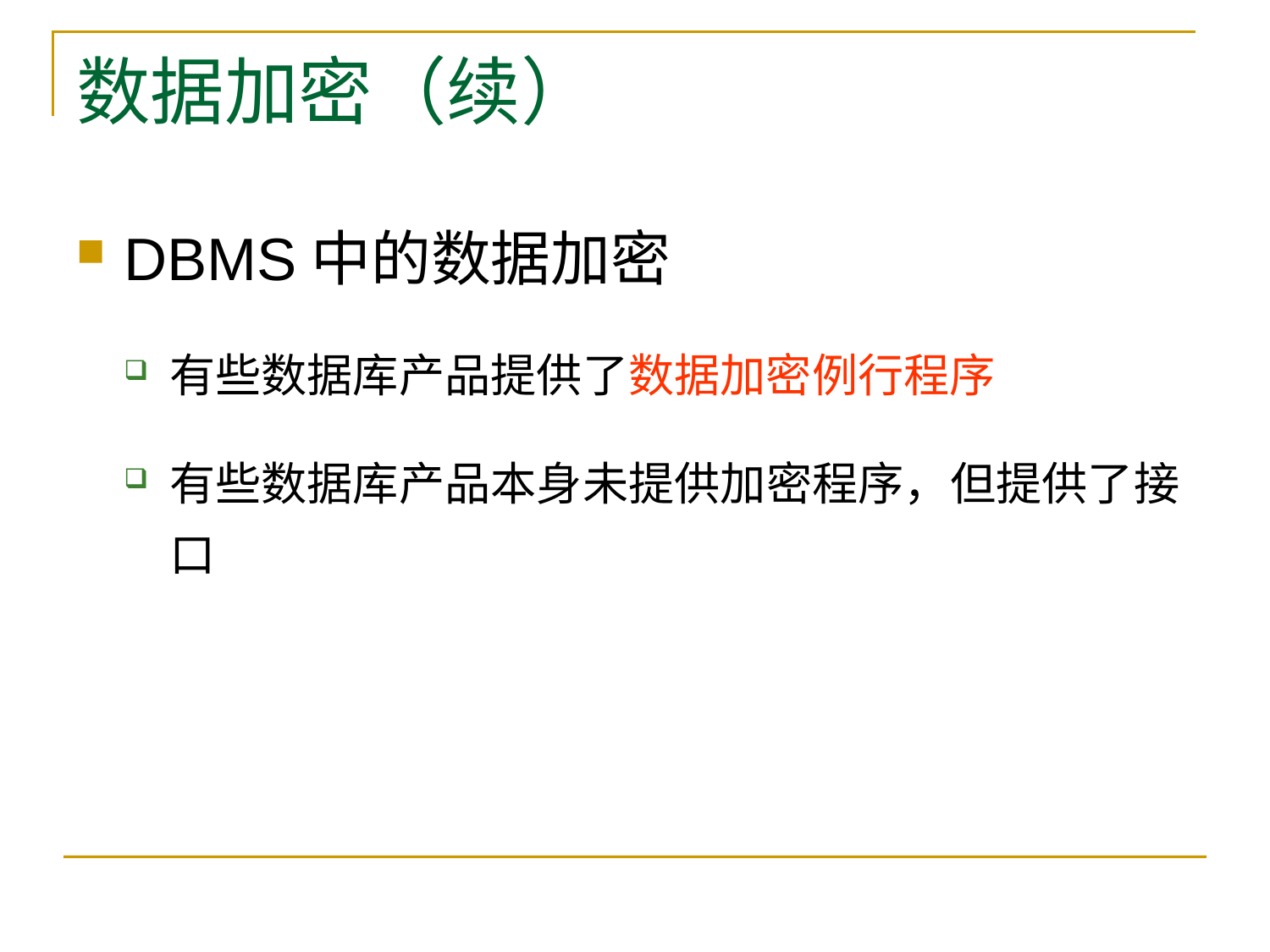

# 数据加密（续）
DBMS中的数据加密
有些数据库产品提供了数据加密例行程序
有些数据库产品本身未提供加密程序，但提供了接口